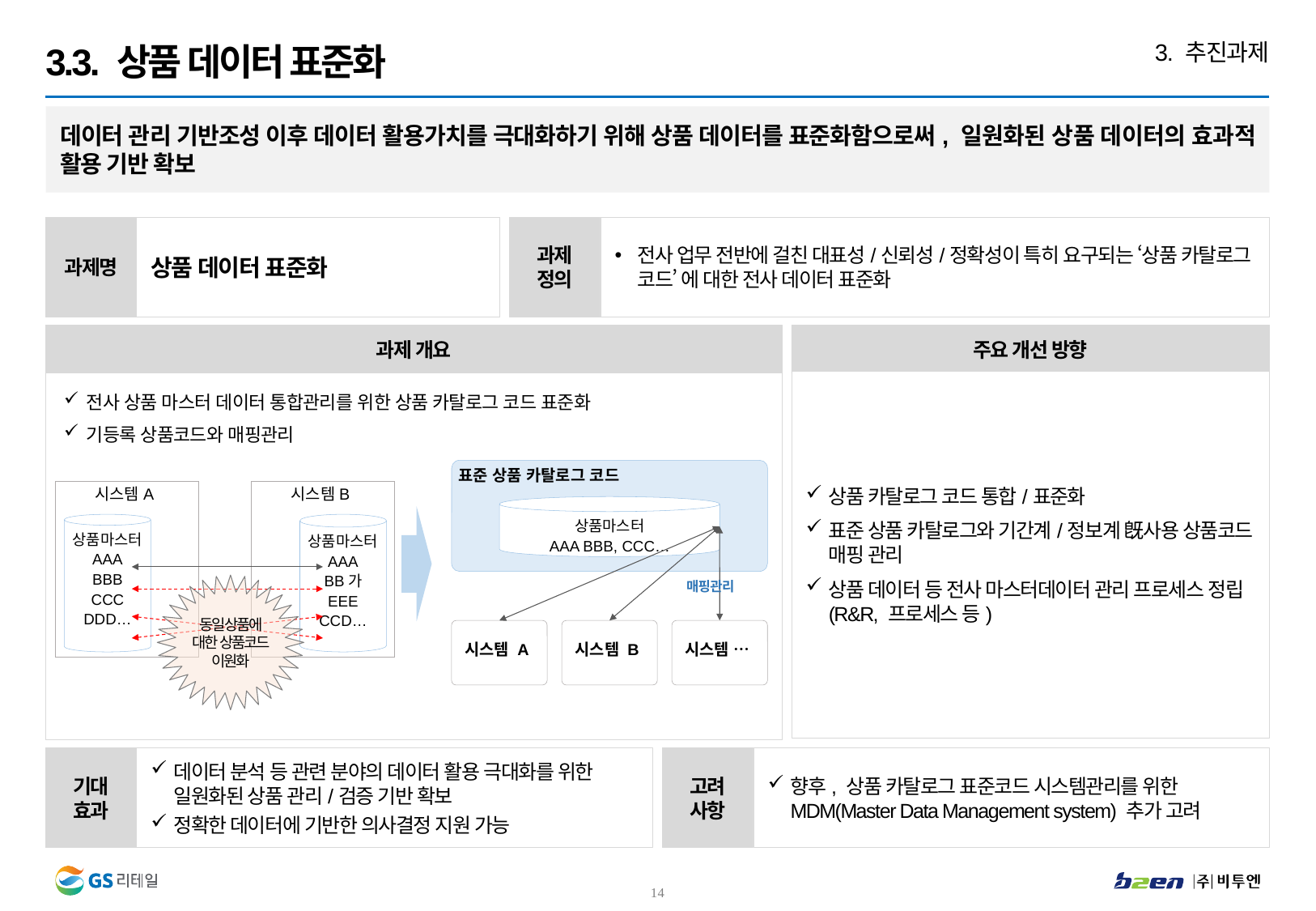

3. 추진과제
3.3. 상품 데이터 표준화
데이터 관리 기반조성 이후 데이터 활용가치를 극대화하기 위해 상품 데이터를 표준화함으로써, 일원화된 상품 데이터의 효과적 활용 기반 확보
과제명
상품 데이터 표준화
과제
정의
전사 업무 전반에 걸친 대표성/신뢰성/정확성이 특히 요구되는 ‘상품 카탈로그 코드’ 에 대한 전사 데이터 표준화
과제 개요

주요 개선 방향
상품 카탈로그 코드 통합/표준화
표준 상품 카탈로그와 기간계/정보계 旣사용 상품코드 매핑 관리
상품 데이터 등 전사 마스터데이터 관리 프로세스 정립(R&R, 프로세스 등)
전사 상품 마스터 데이터 통합관리를 위한 상품 카탈로그 코드 표준화
기등록 상품코드와 매핑관리
표준 상품 카탈로그 코드
시스템A
시스템B
상품마스터
AAA BBB, CCC…

상품마스터
AAA
BBB
CCC
DDD…

상품마스터
AAA
BB가
EEE
CCD…

매핑관리
동일상품에 대한 상품코드 이원화
시스템 A
시스템 B
시스템 …
기대
효과
데이터 분석 등 관련 분야의 데이터 활용 극대화를 위한 일원화된 상품 관리/검증 기반 확보
정확한 데이터에 기반한 의사결정 지원 가능
고려
사항
향후, 상품 카탈로그 표준코드 시스템관리를 위한 MDM(Master Data Management system) 추가 고려
14